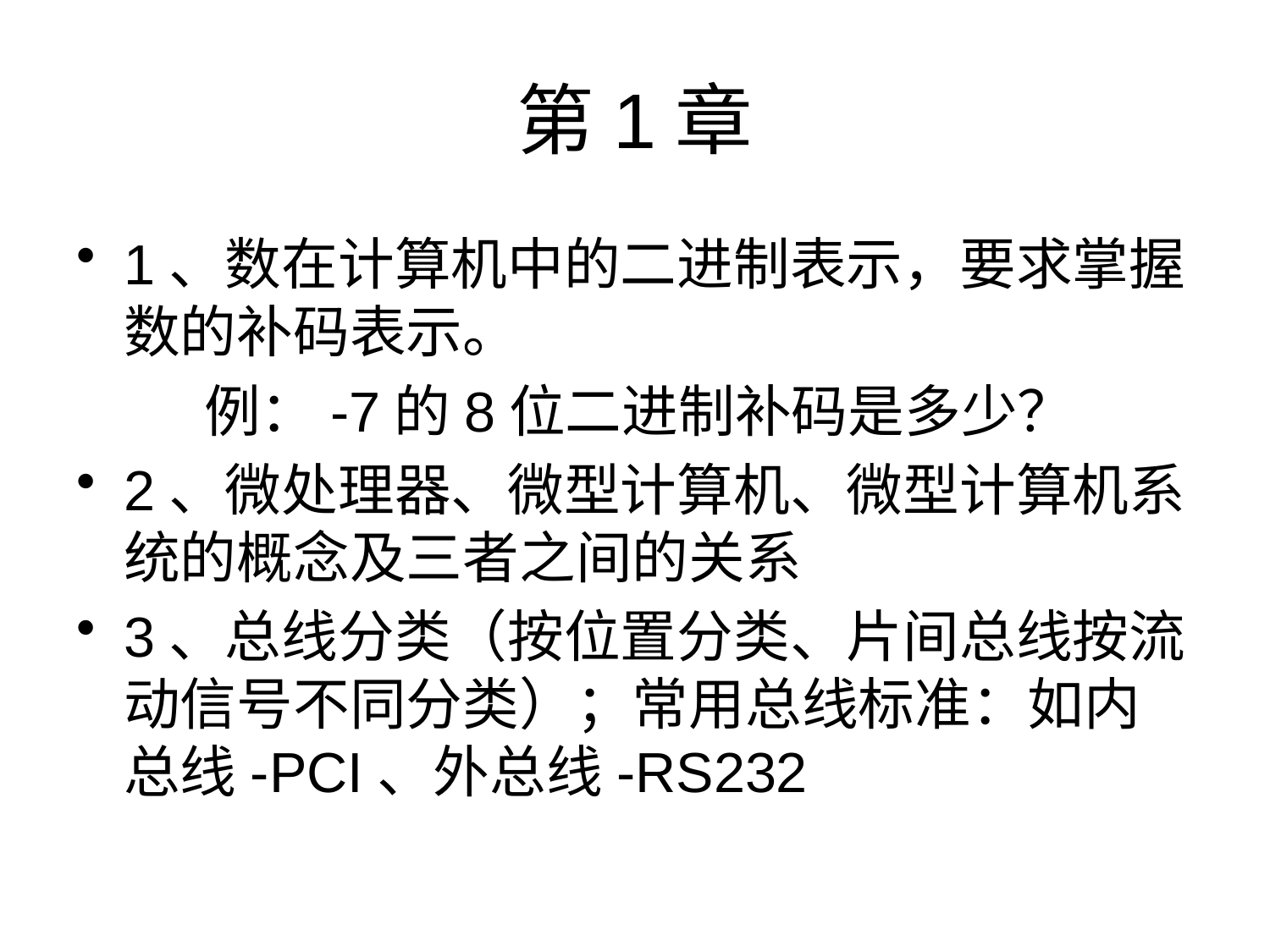

# 第1章
1、数在计算机中的二进制表示，要求掌握数的补码表示。
         例：-7的8位二进制补码是多少？
2、微处理器、微型计算机、微型计算机系统的概念及三者之间的关系
3、总线分类（按位置分类、片间总线按流动信号不同分类）；常用总线标准：如内总线-PCI、外总线-RS232